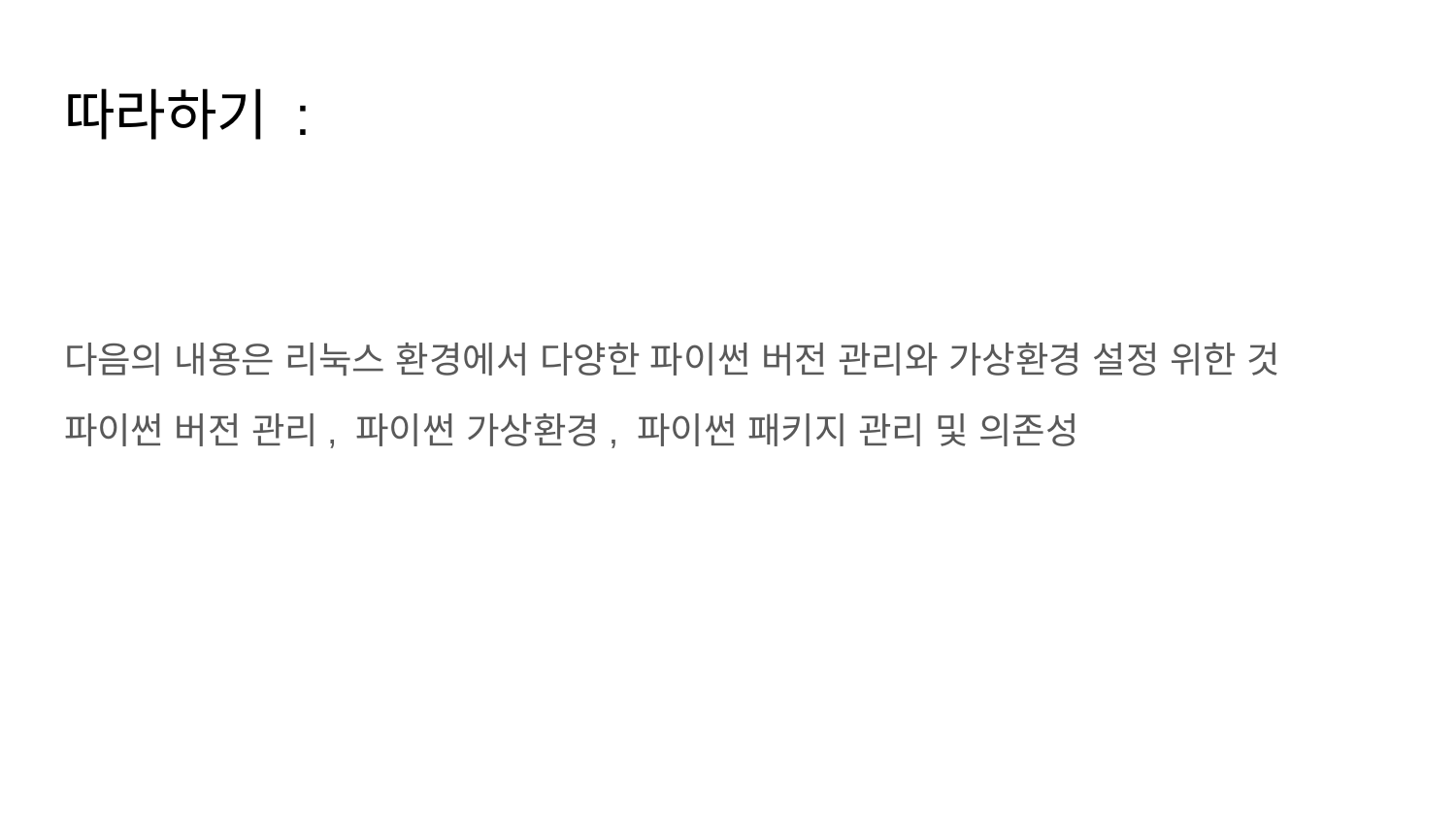

# 따라하기 :

다음의 내용은 리눅스 환경에서 다양한 파이썬 버전 관리와 가상환경 설정 위한 것
파이썬 버전 관리, 파이썬 가상환경, 파이썬 패키지 관리 및 의존성